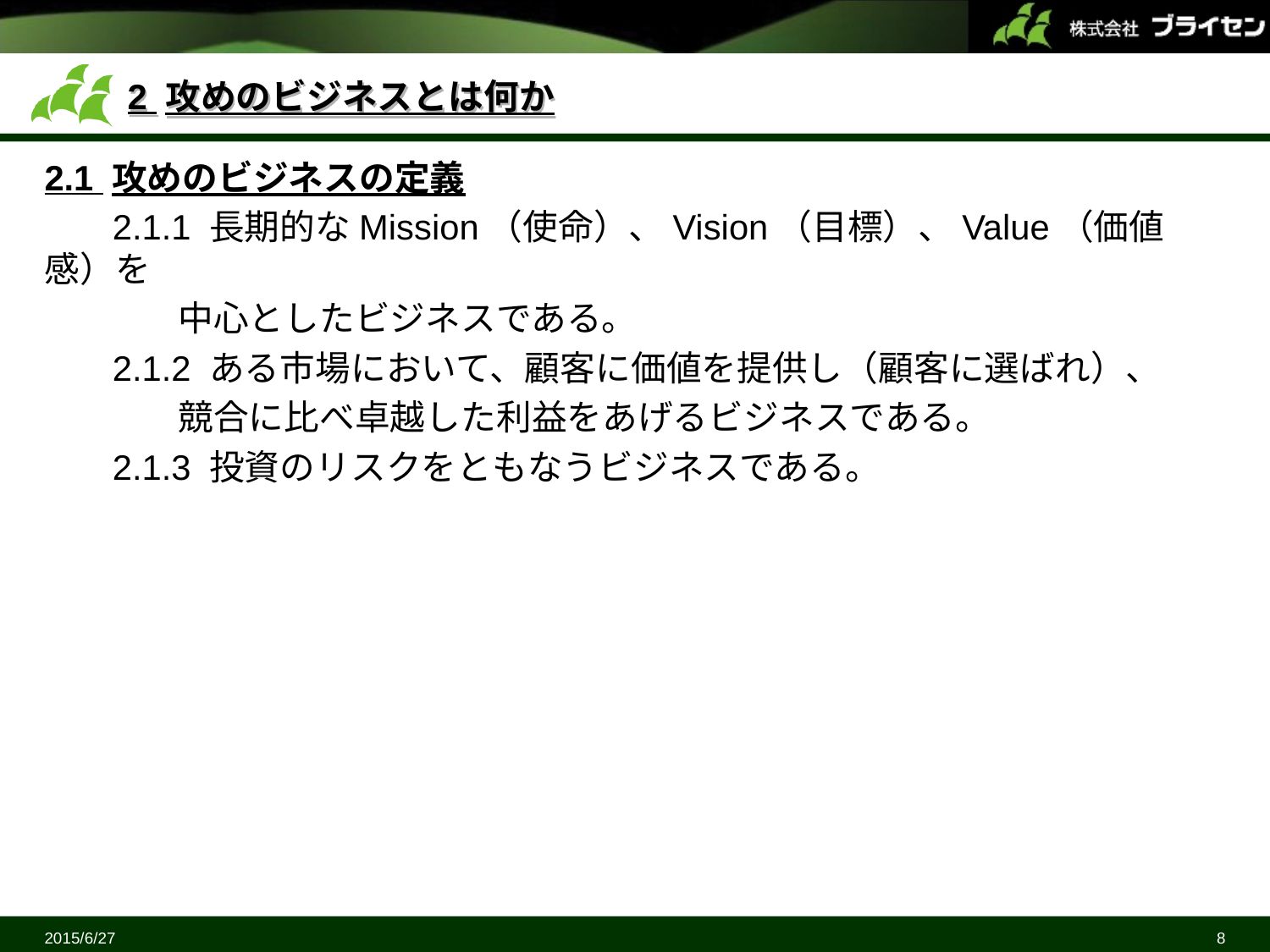

# 2 攻めのビジネスとは何か
2.1 攻めのビジネスの定義
       2.1.1 長期的なMission（使命）、Vision（目標）、Value（価値感）を
                中心としたビジネスである。
       2.1.2 ある市場において、顧客に価値を提供し（顧客に選ばれ）、
                競合に比べ卓越した利益をあげるビジネスである。
       2.1.3 投資のリスクをともなうビジネスである。
2015/6/27
8